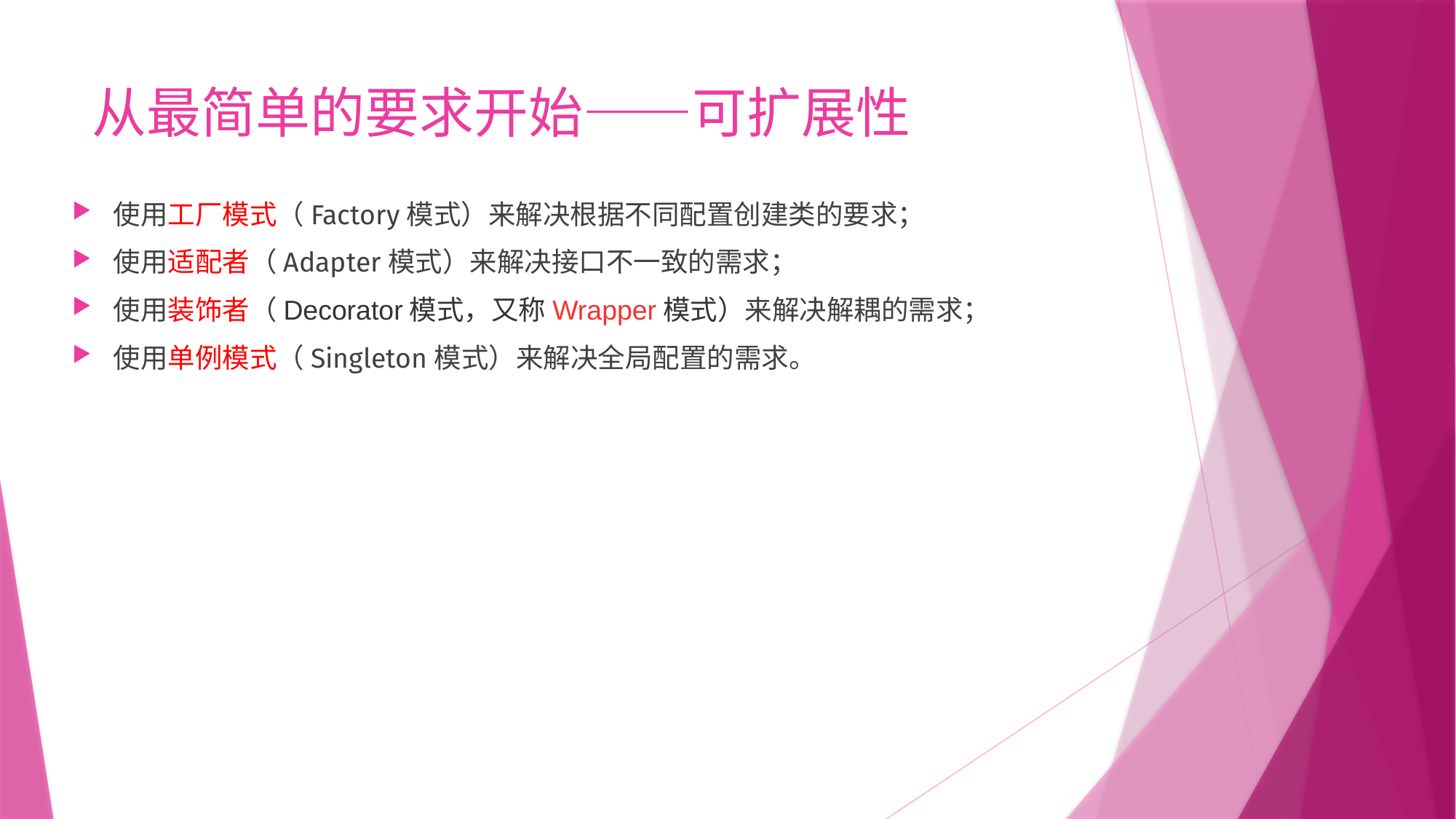

# 从最简单的要求开始——可扩展性
使用工厂模式（Factory模式）来解决根据不同配置创建类的要求；
使用适配者（Adapter模式）来解决接口不一致的需求；
使用装饰者（Decorator模式，又称Wrapper模式）来解决解耦的需求；
使用单例模式（Singleton模式）来解决全局配置的需求。